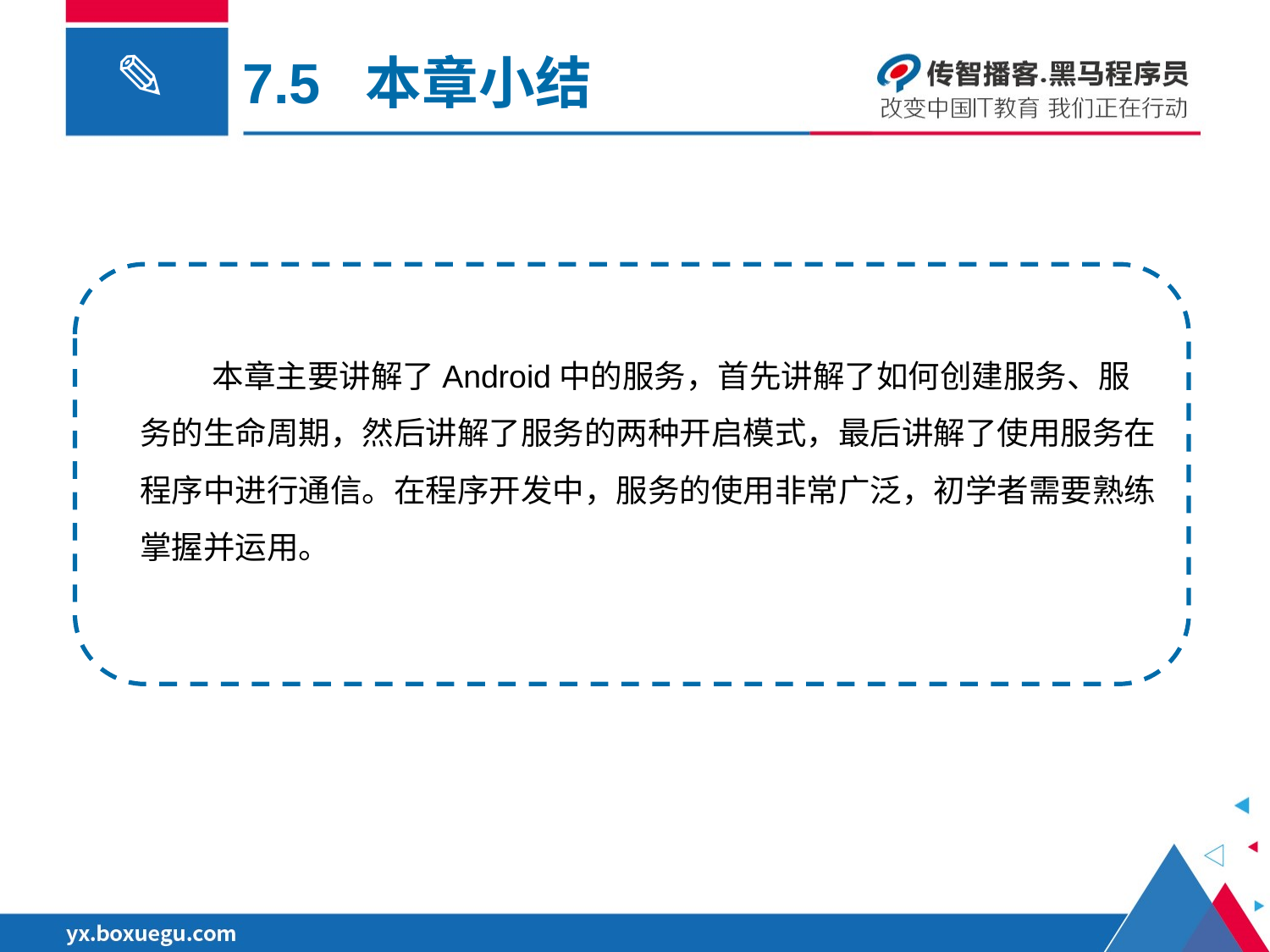

7.5  本章小结

         本章主要讲解了Android中的服务，首先讲解了如何创建服务、服务的生命周期，然后讲解了服务的两种开启模式，最后讲解了使用服务在程序中进行通信。在程序开发中，服务的使用非常广泛，初学者需要熟练掌握并运用。